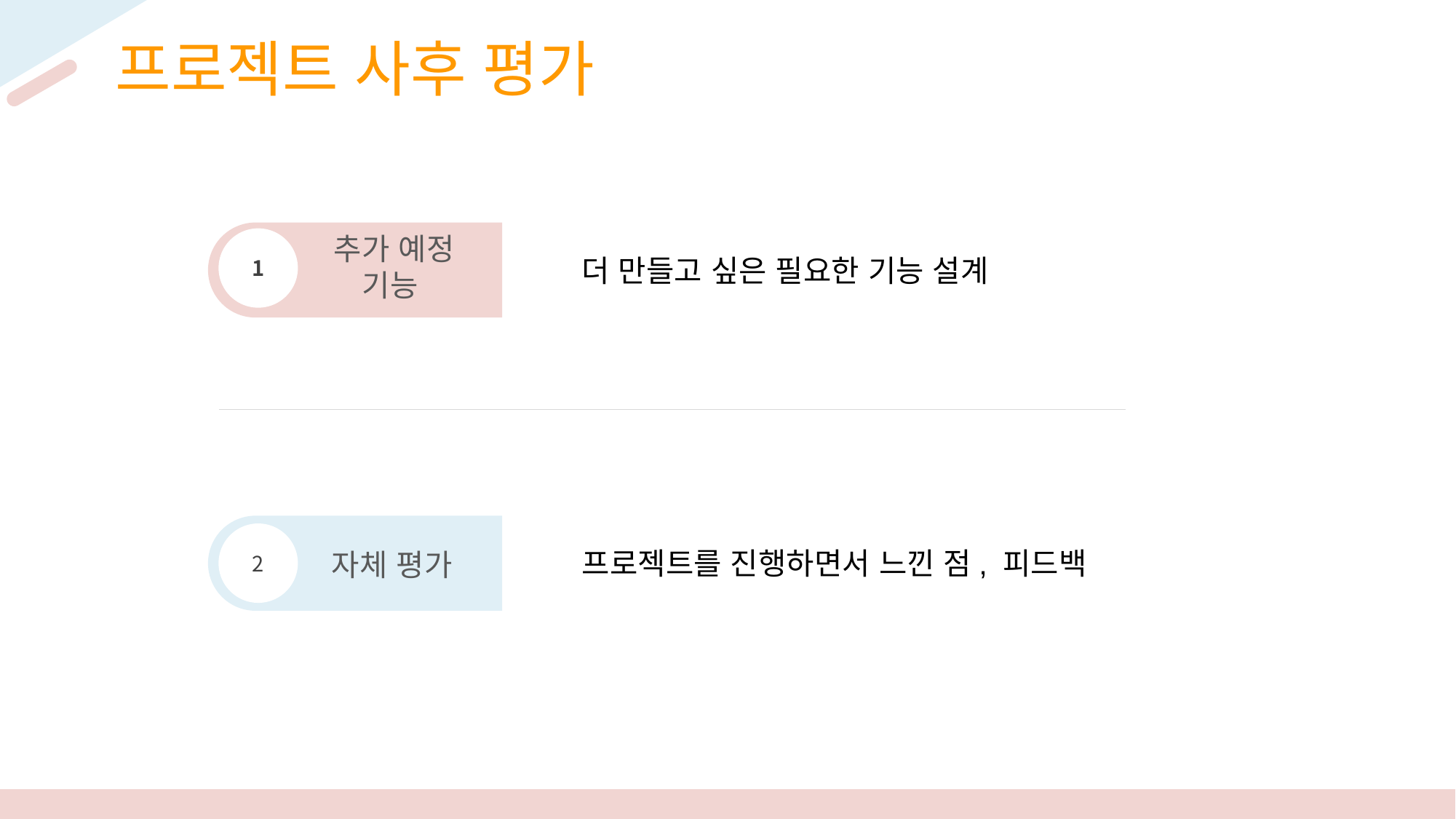

프로젝트 사후 평가

추가 예정
기능
1
더 만들고 싶은 필요한 기능 설계

2
프로젝트를 진행하면서 느낀 점, 피드백
자체 평가